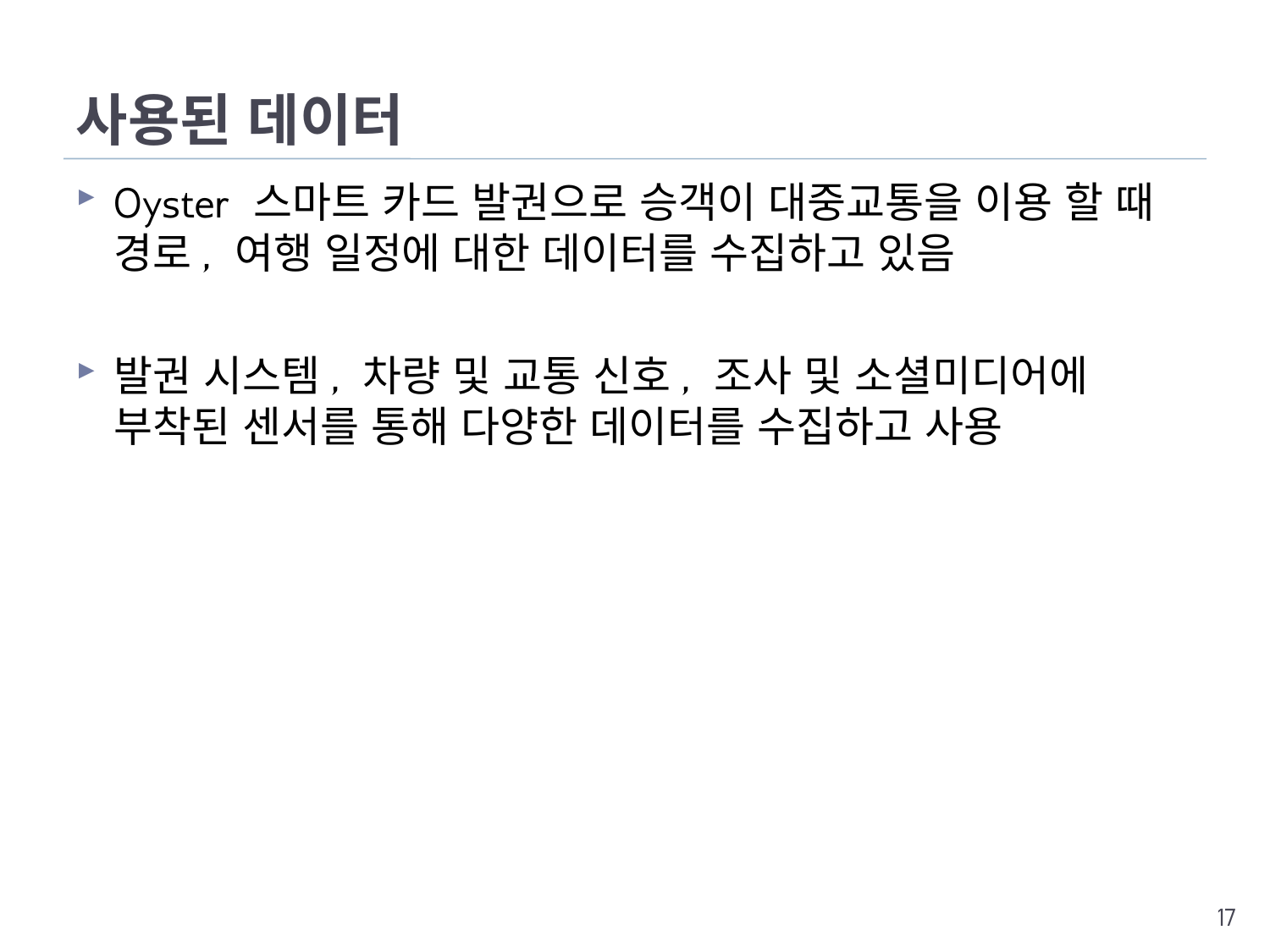

# 사용된 데이터
Oyster 스마트 카드 발권으로 승객이 대중교통을 이용 할 때 경로, 여행 일정에 대한 데이터를 수집하고 있음

발권 시스템, 차량 및 교통 신호, 조사 및 소셜미디어에 부착된 센서를 통해 다양한 데이터를 수집하고 사용
17